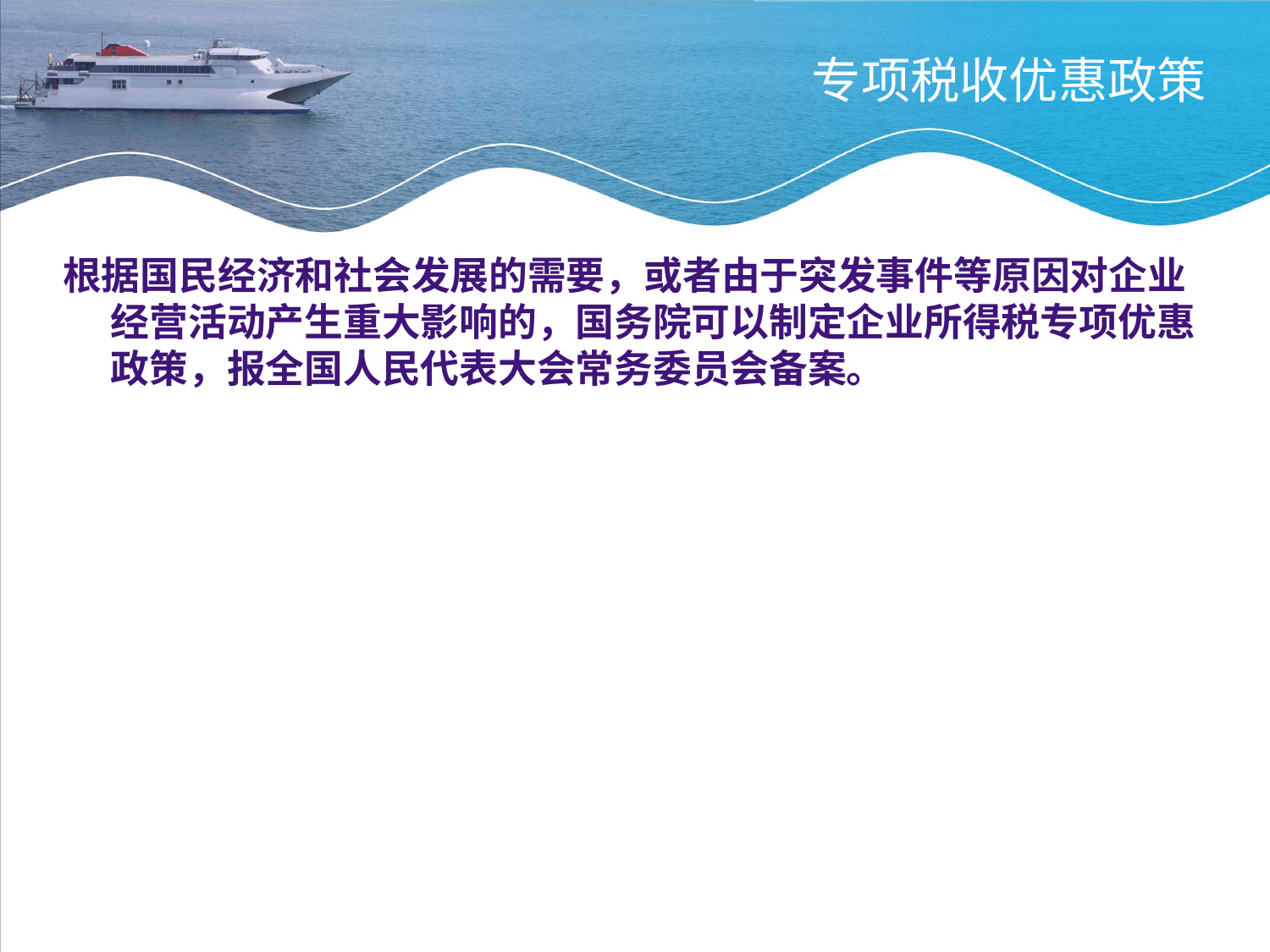

# 专项税收优惠政策
根据国民经济和社会发展的需要，或者由于突发事件等原因对企业经营活动产生重大影响的，国务院可以制定企业所得税专项优惠政策，报全国人民代表大会常务委员会备案。